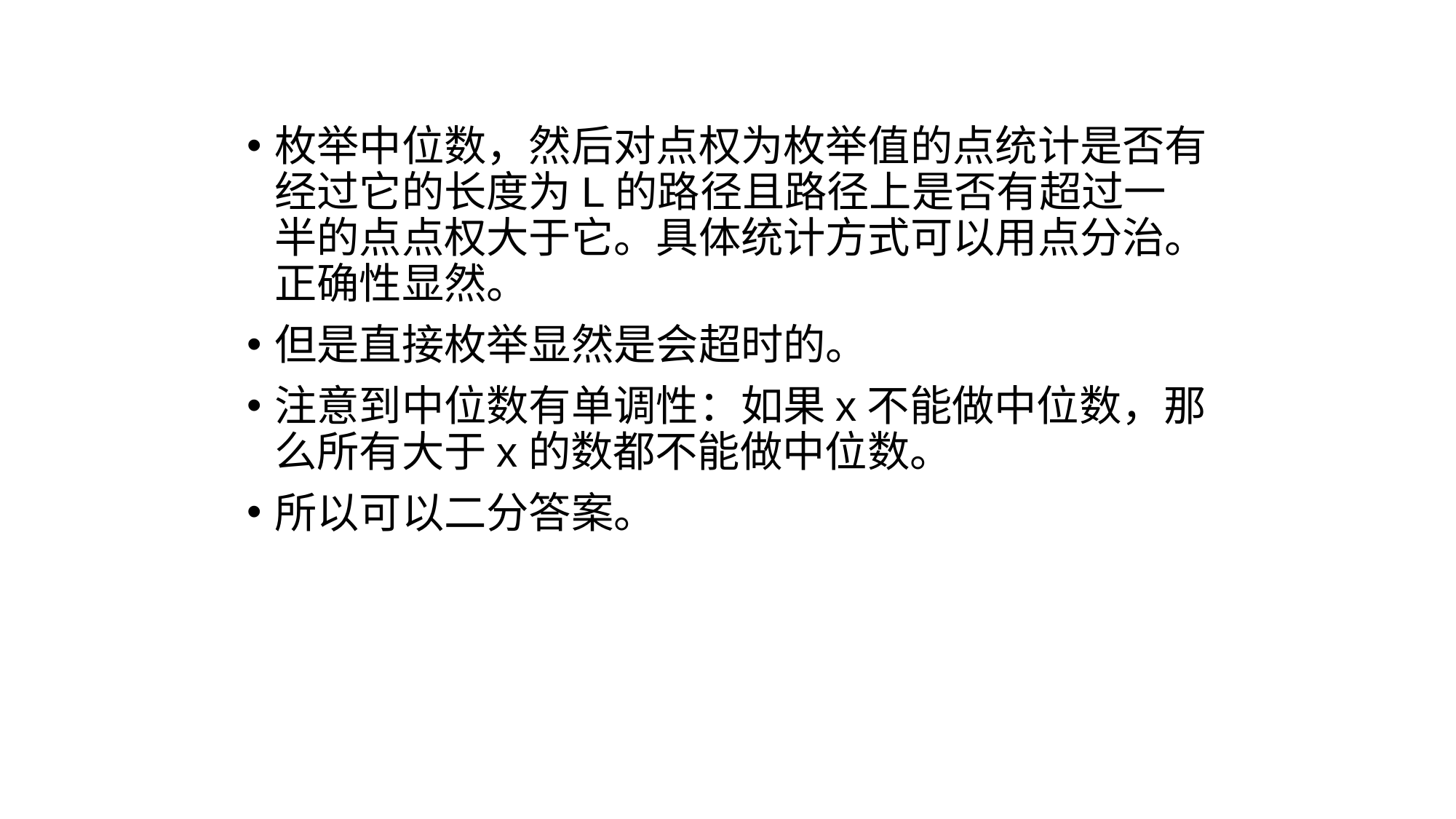

枚举中位数，然后对点权为枚举值的点统计是否有经过它的长度为L的路径且路径上是否有超过一半的点点权大于它。具体统计方式可以用点分治。正确性显然。
但是直接枚举显然是会超时的。
注意到中位数有单调性：如果x不能做中位数，那么所有大于x的数都不能做中位数。
所以可以二分答案。